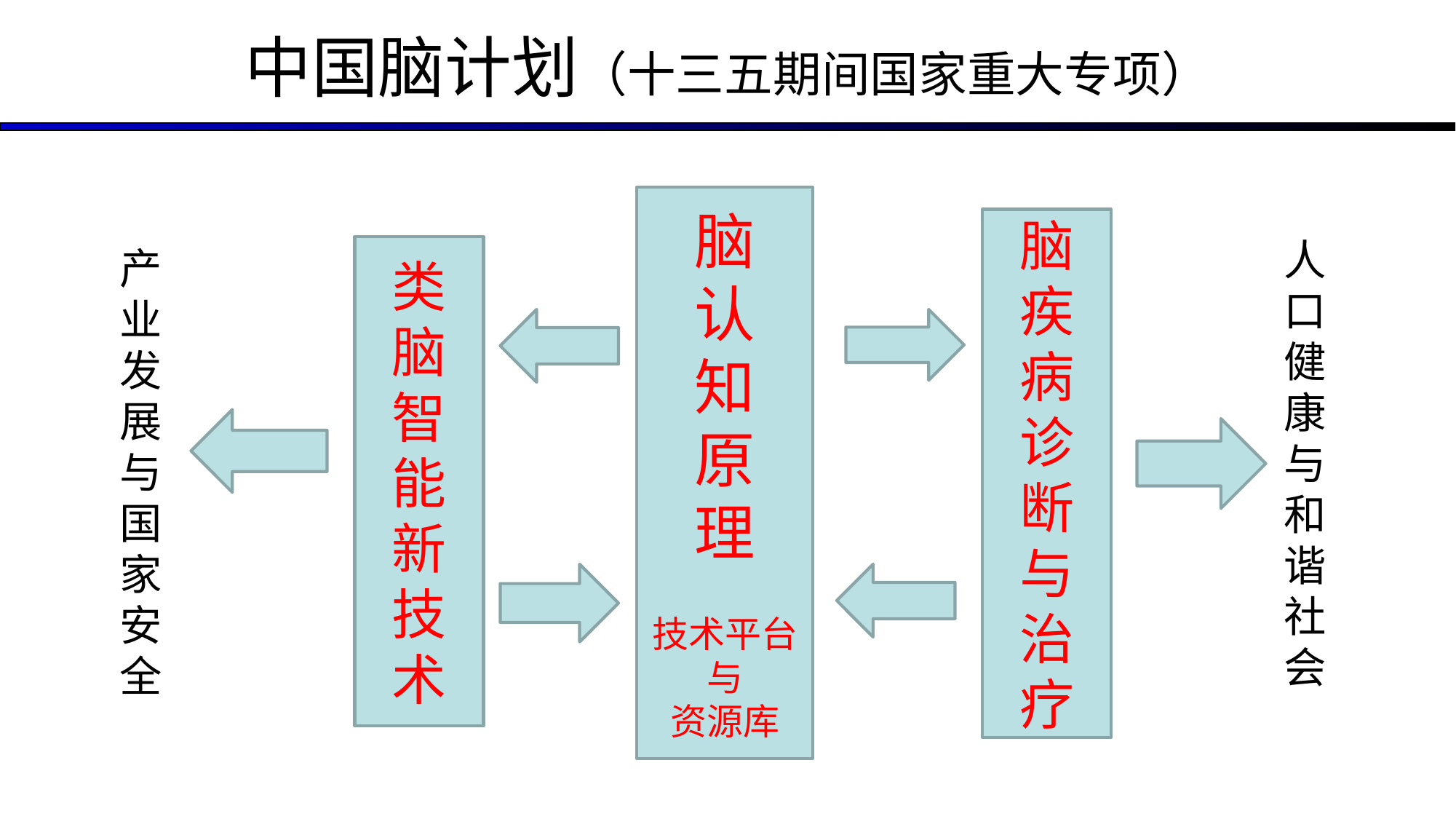

# 中国脑计划（十三五期间国家重大专项）
脑
认
知
原
理

技术平台与
资源库
脑
疾病诊断与治疗
人口健康与和谐社会
产业发展与国家安全
类脑
智
能
新
技
术